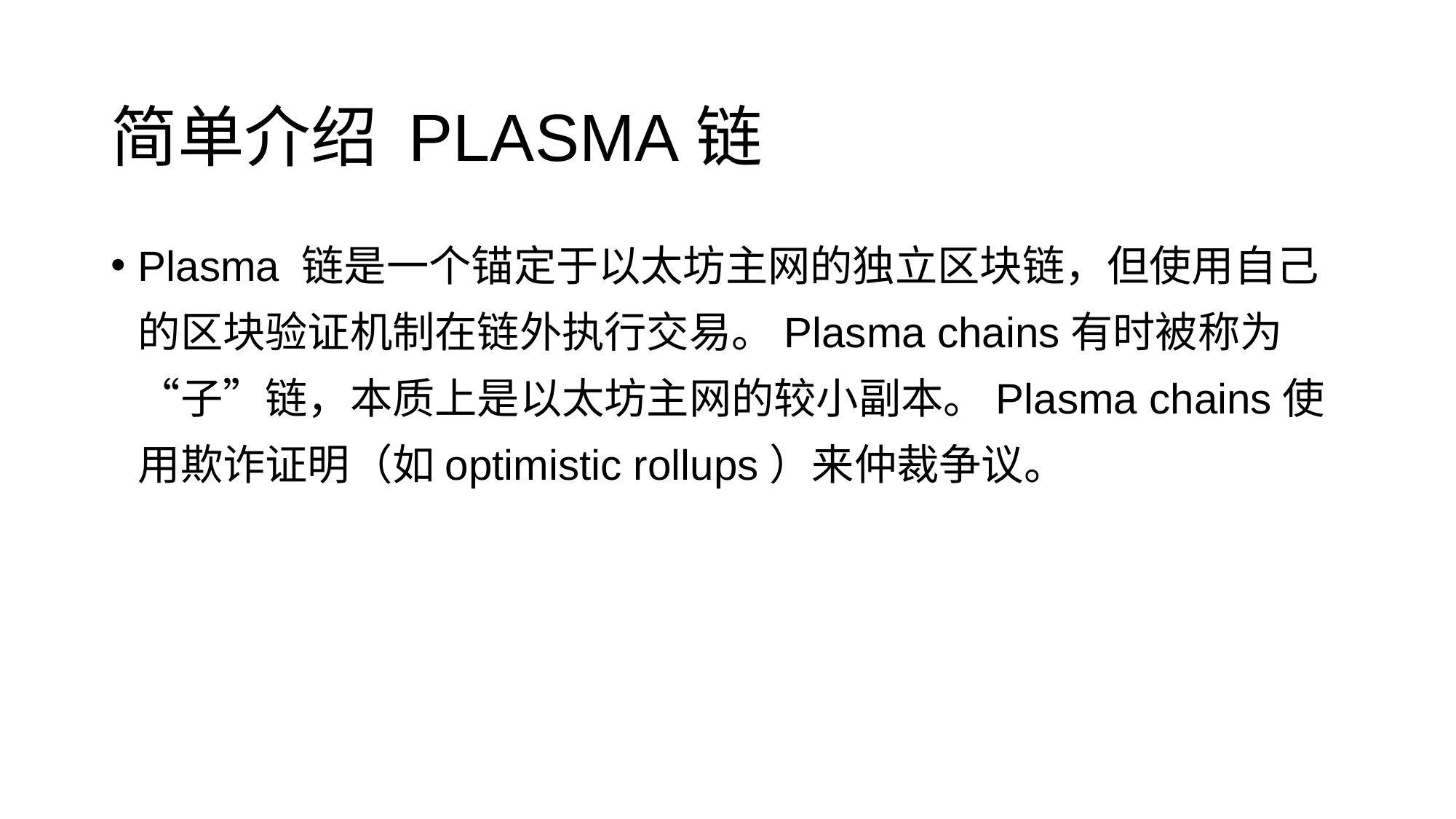

# 简单介绍 PLASMA链
Plasma 链是一个锚定于以太坊主网的独立区块链，但使用自己的区块验证机制在链外执行交易。Plasma chains有时被称为“子”链，本质上是以太坊主网的较小副本。Plasma chains使用欺诈证明（如optimistic rollups）来仲裁争议。